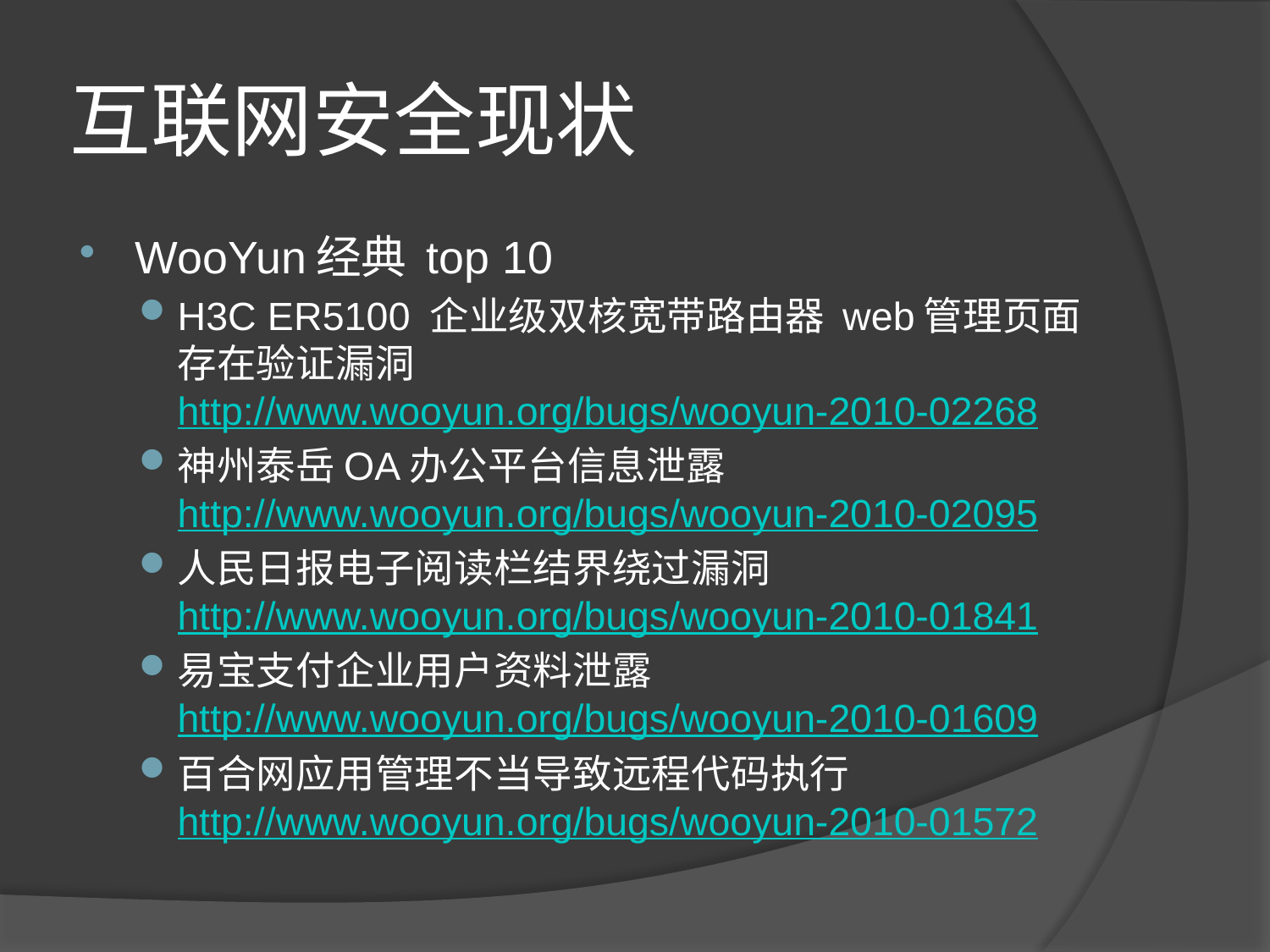

# 互联网安全现状
WooYun经典 top 10
H3C ER5100 企业级双核宽带路由器 web管理页面存在验证漏洞http://www.wooyun.org/bugs/wooyun-2010-02268
神州泰岳OA办公平台信息泄露http://www.wooyun.org/bugs/wooyun-2010-02095
人民日报电子阅读栏结界绕过漏洞http://www.wooyun.org/bugs/wooyun-2010-01841
易宝支付企业用户资料泄露http://www.wooyun.org/bugs/wooyun-2010-01609
百合网应用管理不当导致远程代码执行http://www.wooyun.org/bugs/wooyun-2010-01572